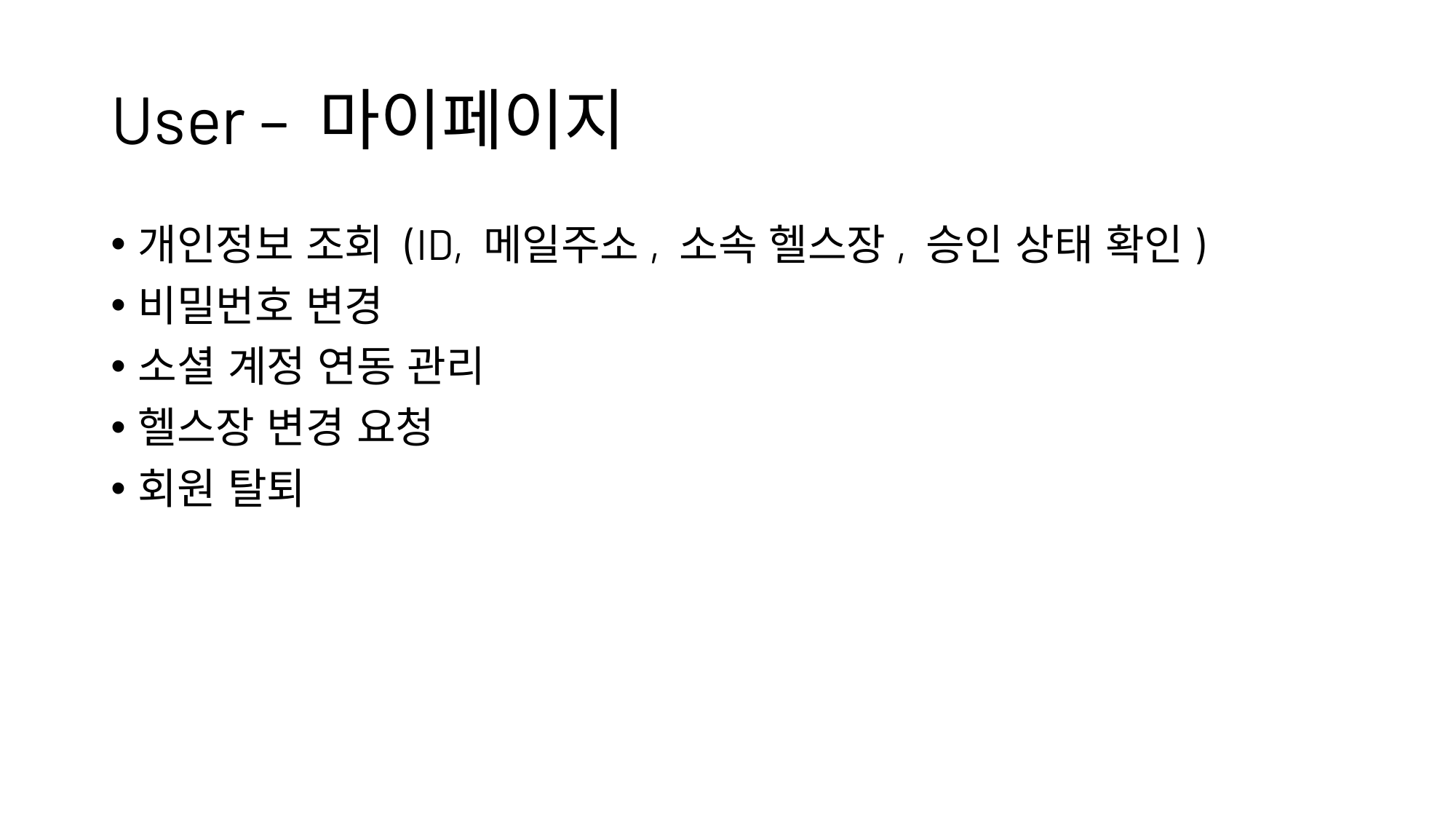

# User – 마이페이지
개인정보 조회 (ID, 메일주소, 소속 헬스장, 승인 상태 확인)
비밀번호 변경
소셜 계정 연동 관리
헬스장 변경 요청
회원 탈퇴